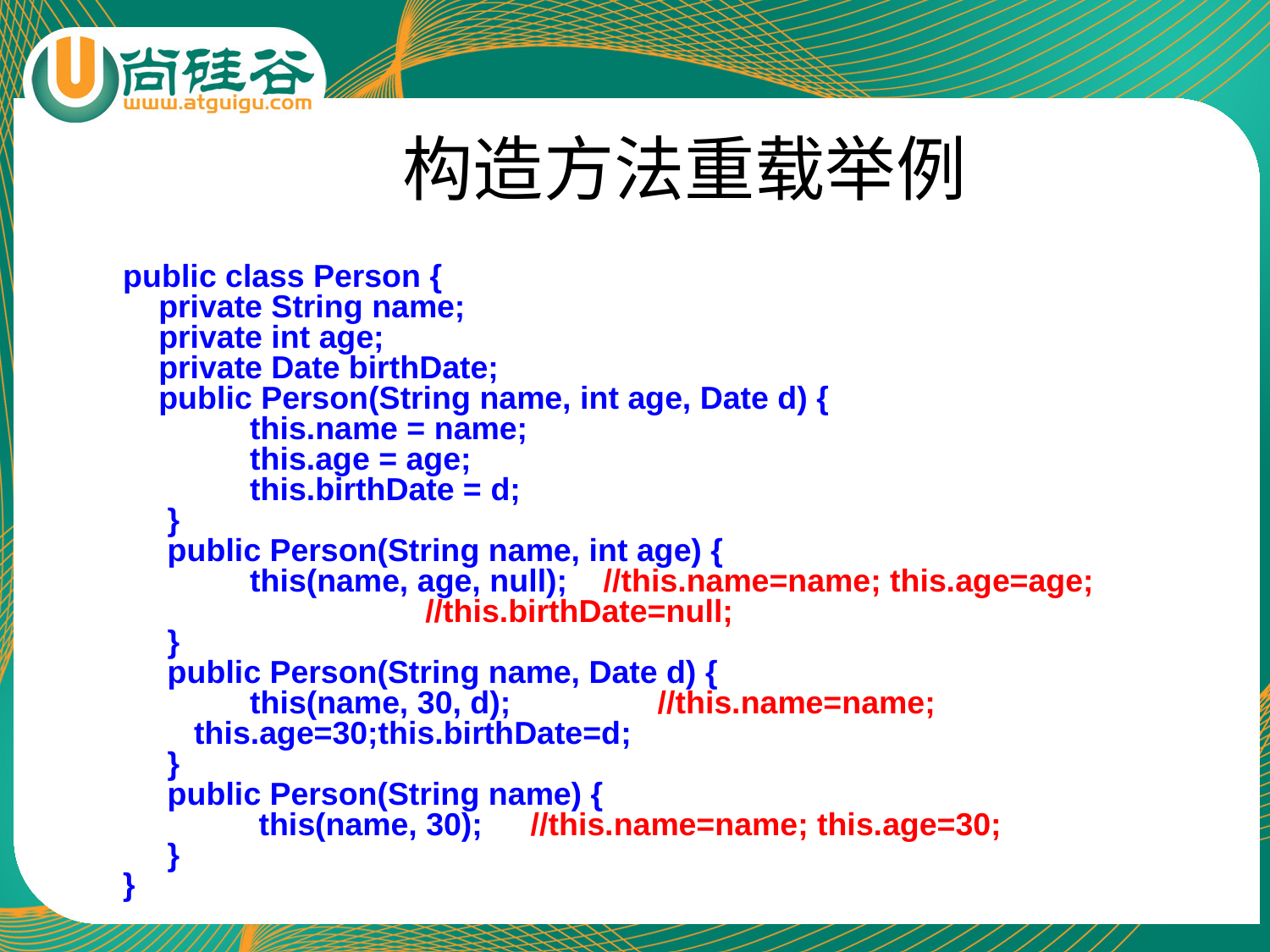

# 构造方法重载举例
public class Person {
    private String name;
    private int age;
    private Date birthDate;
    public Person(String name, int age, Date d) {
 	this.name = name;
 	this.age = age;
 	this.birthDate = d;
     }
     public Person(String name, int age) {
 	this(name, age, null);    //this.name=name; this.age=age;
                                  //this.birthDate=null;
     }
     public Person(String name, Date d) {
 	this(name, 30, d);	   //this.name=name;
        this.age=30;this.birthDate=d;
     }
     public Person(String name) {
	 this(name, 30);	   //this.name=name; this.age=30;
     }
}